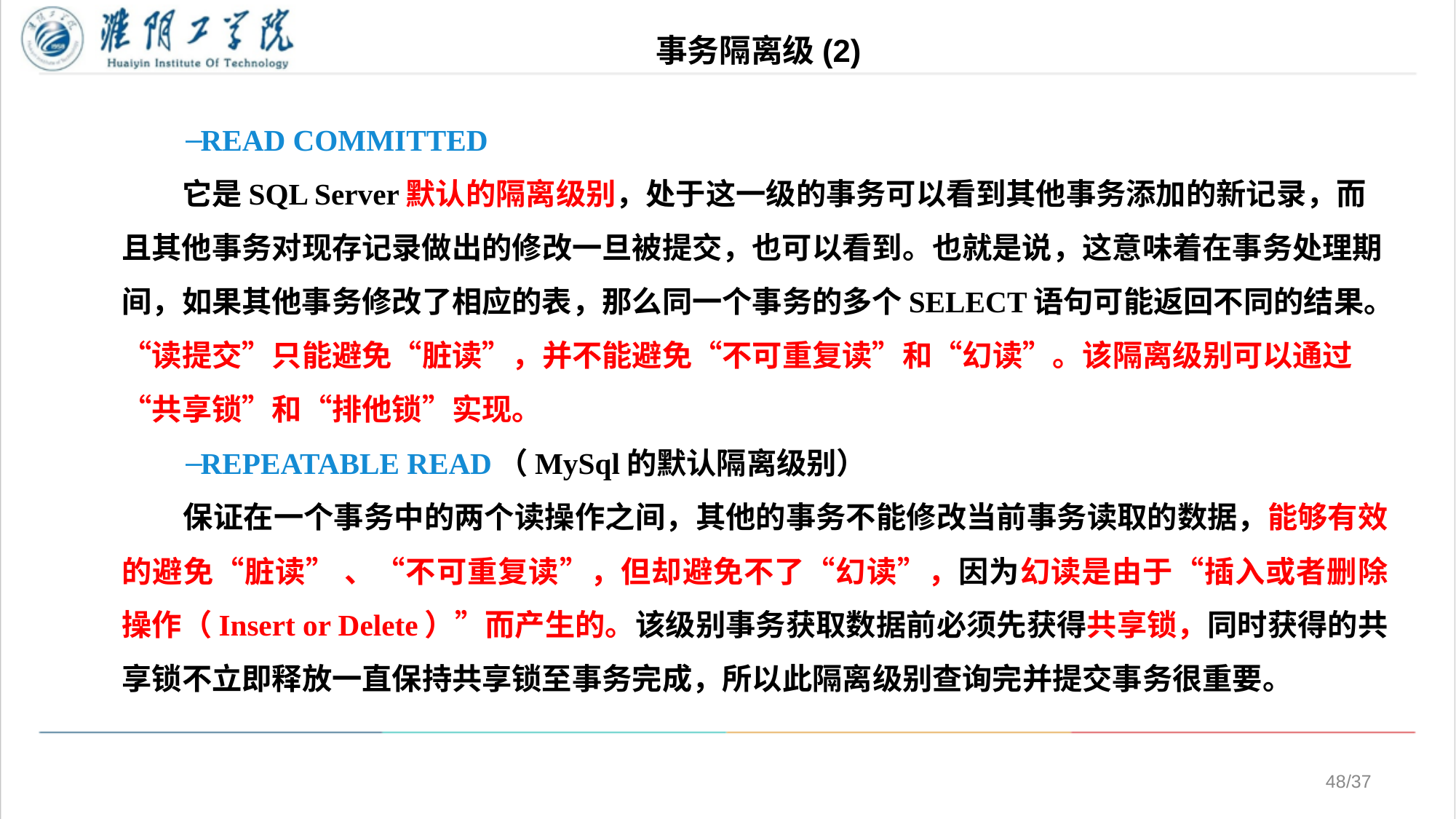

# 事务隔离级(2)
READ COMMITTED
        它是SQL Server默认的隔离级别，处于这一级的事务可以看到其他事务添加的新记录，而且其他事务对现存记录做出的修改一旦被提交，也可以看到。也就是说，这意味着在事务处理期间，如果其他事务修改了相应的表，那么同一个事务的多个SELECT语句可能返回不同的结果。“读提交”只能避免“脏读”，并不能避免“不可重复读”和“幻读”。该隔离级别可以通过“共享锁”和“排他锁”实现。
REPEATABLE READ（MySql的默认隔离级别）
        保证在一个事务中的两个读操作之间，其他的事务不能修改当前事务读取的数据，能够有效的避免“脏读” 、“不可重复读”，但却避免不了“幻读”，因为幻读是由于“插入或者删除操作（Insert or Delete）”而产生的。该级别事务获取数据前必须先获得共享锁，同时获得的共享锁不立即释放一直保持共享锁至事务完成，所以此隔离级别查询完并提交事务很重要。

48/37